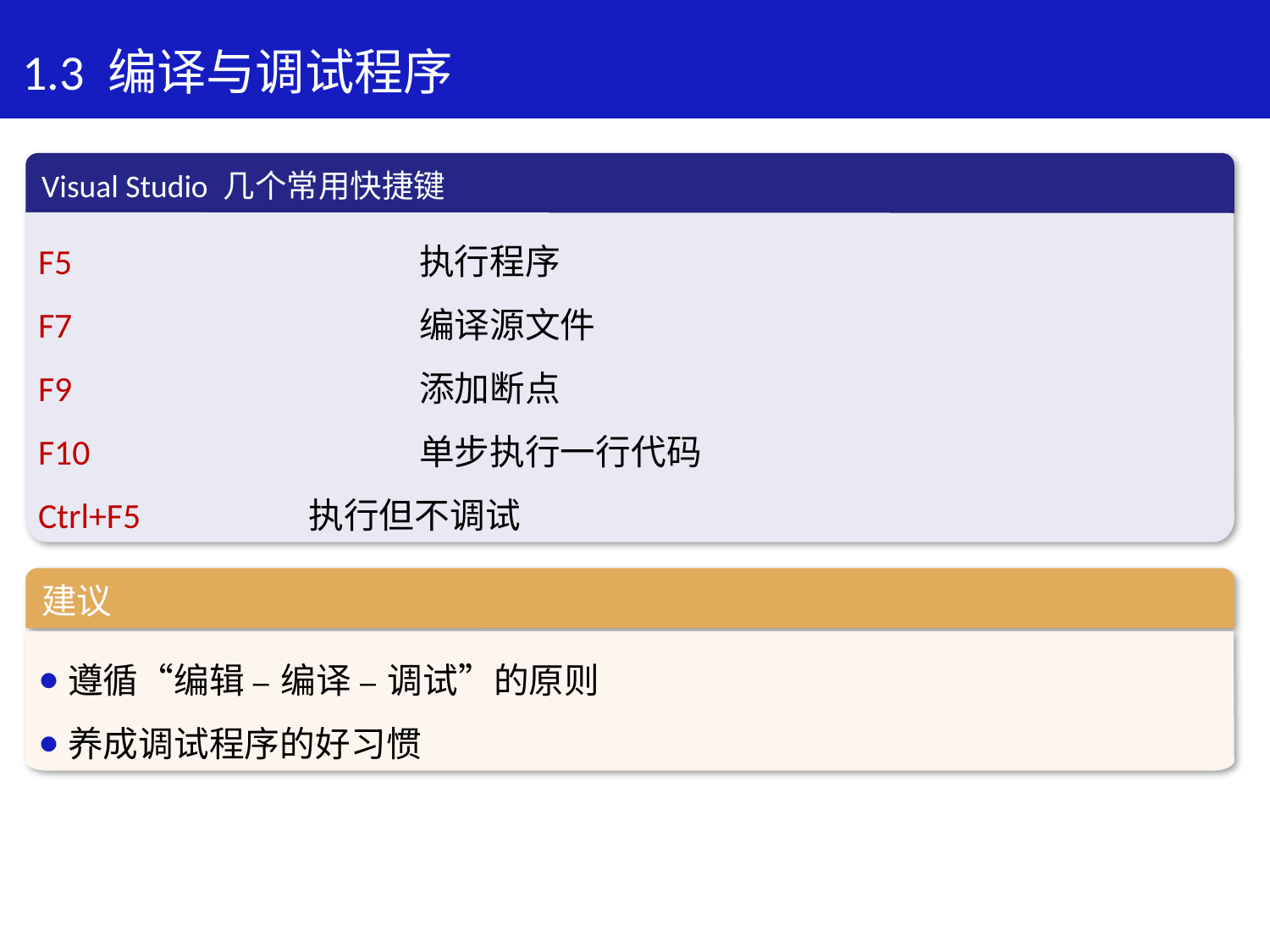

1.3 编译与调试程序
Visual Studio 几个常用快捷键
F5 			执行程序
F7 			编译源文件
F9 			添加断点
F10 			单步执行一行代码
Ctrl+F5		 执行但不调试
建议
遵循“编辑-编译-调试”的原则
养成调试程序的好习惯
10